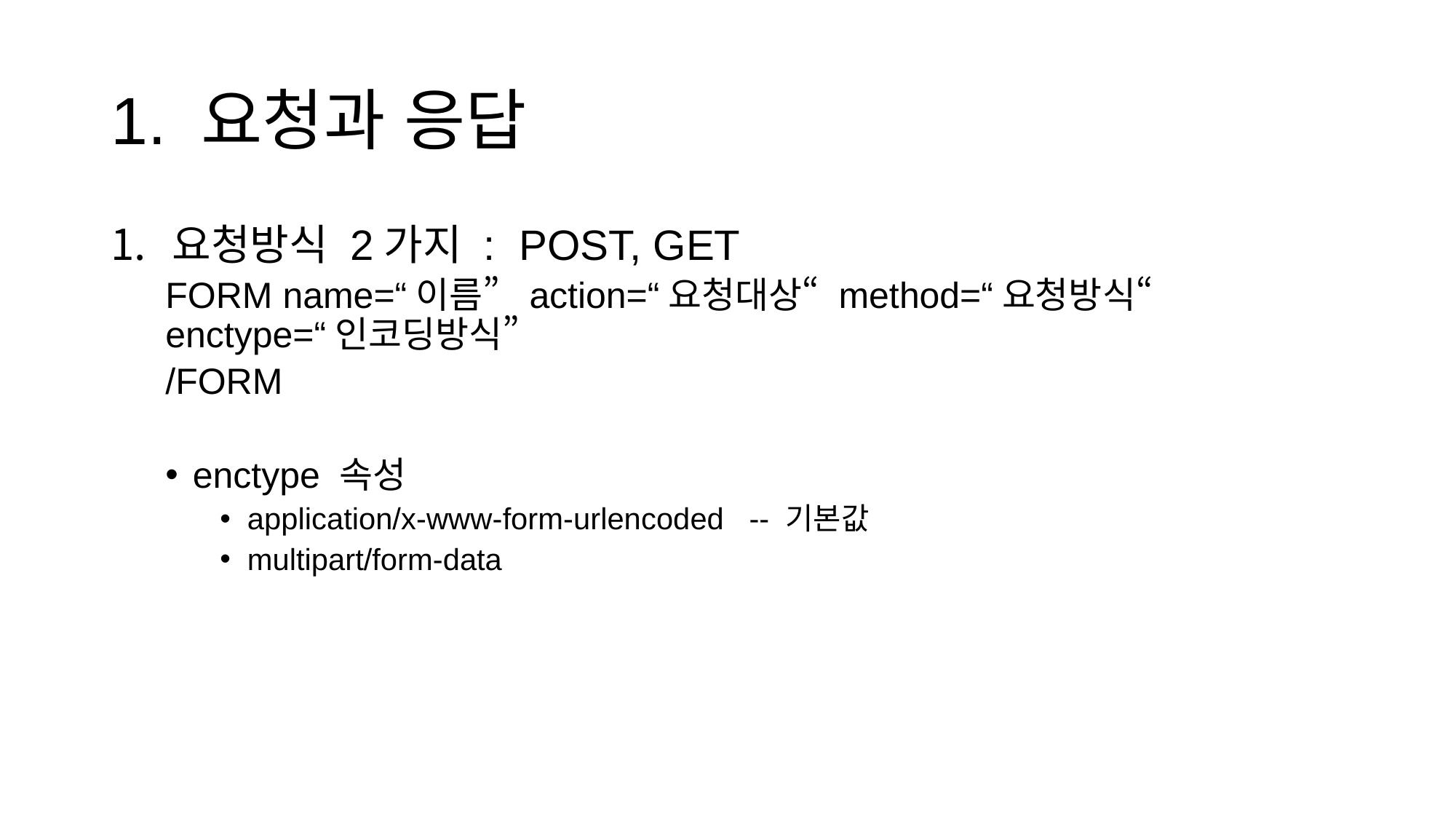

# 1. 요청과 응답
요청방식 2가지 :  POST, GET
FORM name=“이름”  action=“요청대상“ method=“요청방식“ enctype=“인코딩방식”
/FORM

enctype 속성
application/x-www-form-urlencoded   -- 기본값
multipart/form-data